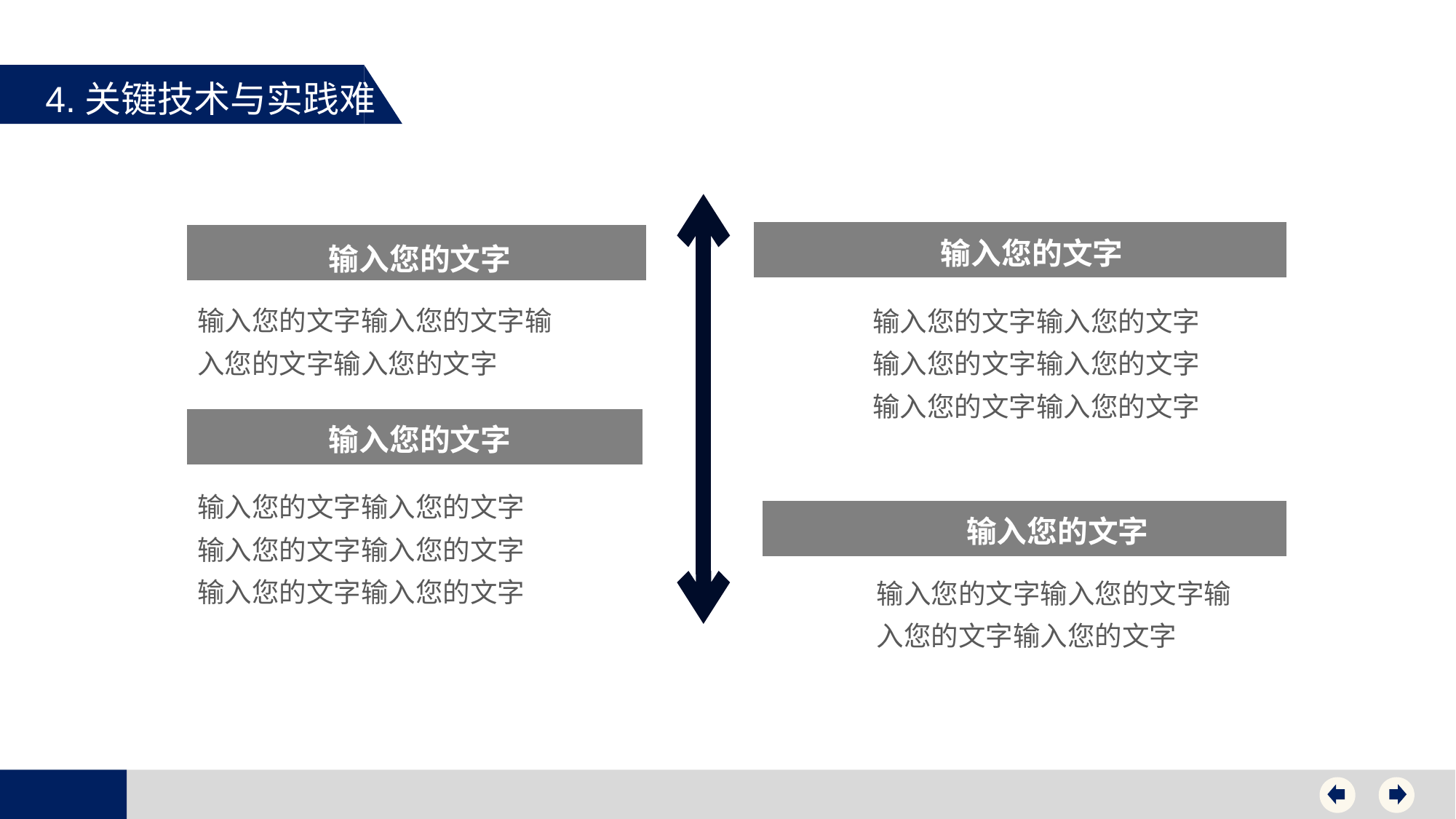

4.关键技术与实践难点

输入您的文字
输入您的文字

输入您的文字输入您的文字输入您的文字输入您的文字
输入您的文字输入您的文字输入您的文字输入您的文字输入您的文字输入您的文字
输入您的文字
输入您的文字输入您的文字输入您的文字输入您的文字输入您的文字输入您的文字
输入您的文字
输入您的文字输入您的文字输入您的文字输入您的文字